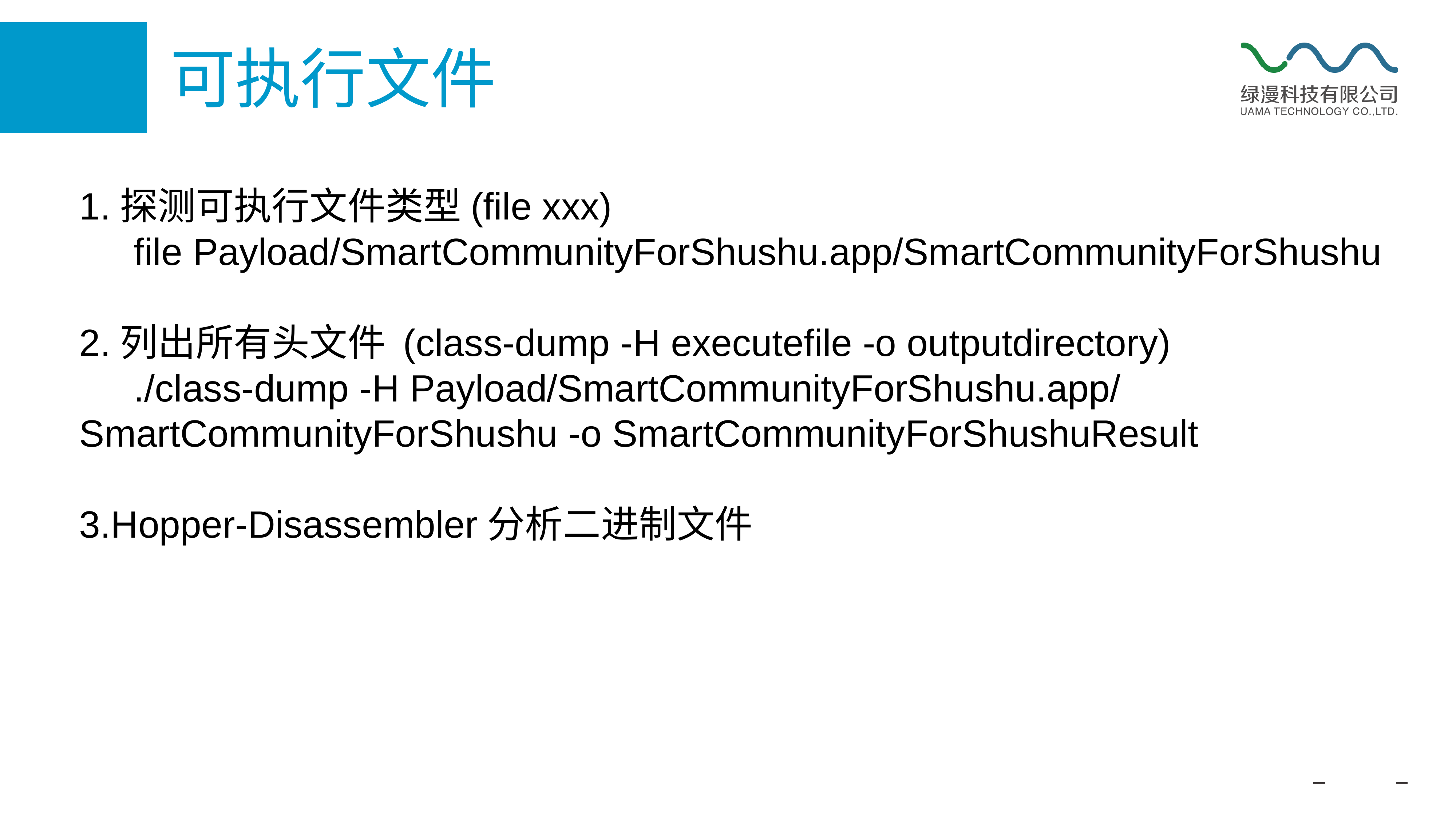

# 可执行文件

1.探测可执行文件类型(file xxx)
	file Payload/SmartCommunityForShushu.app/SmartCommunityForShushu

2.列出所有头文件 (class-dump -H executefile -o outputdirectory)
	./class-dump -H Payload/SmartCommunityForShushu.app/SmartCommunityForShushu -o SmartCommunityForShushuResult

3.Hopper-Disassembler分析二进制文件